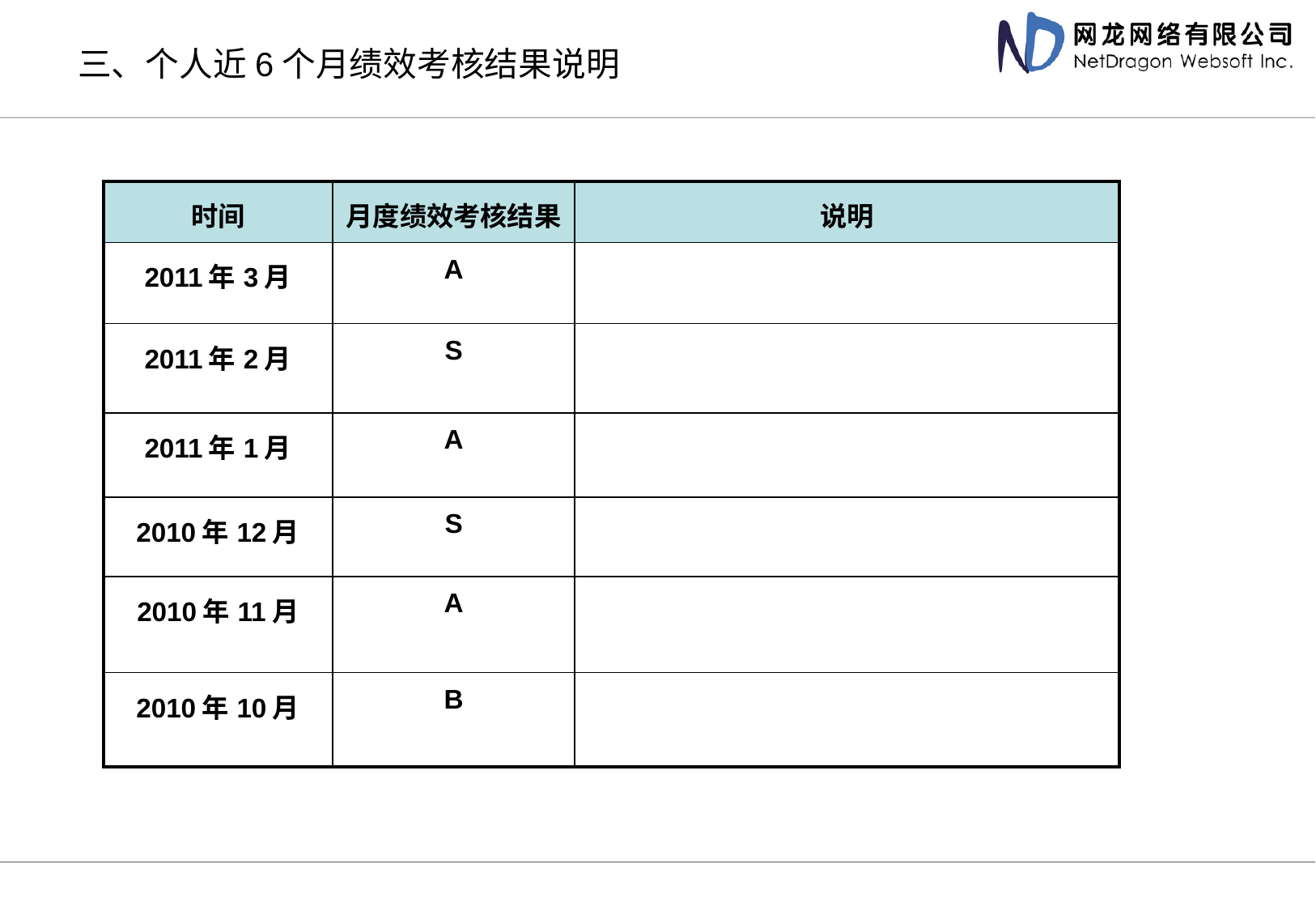

# 三、个人近6个月绩效考核结果说明
| 时间 | 月度绩效考核结果 | 说明 |
| --- | --- | --- |
| 2011年3月 | A |  |
| 2011年2月 | S |  |
| 2011年1月 | A |  |
| 2010年12月 | S |  |
| 2010年11月 | A |  |
| 2010年10月 | B |  |